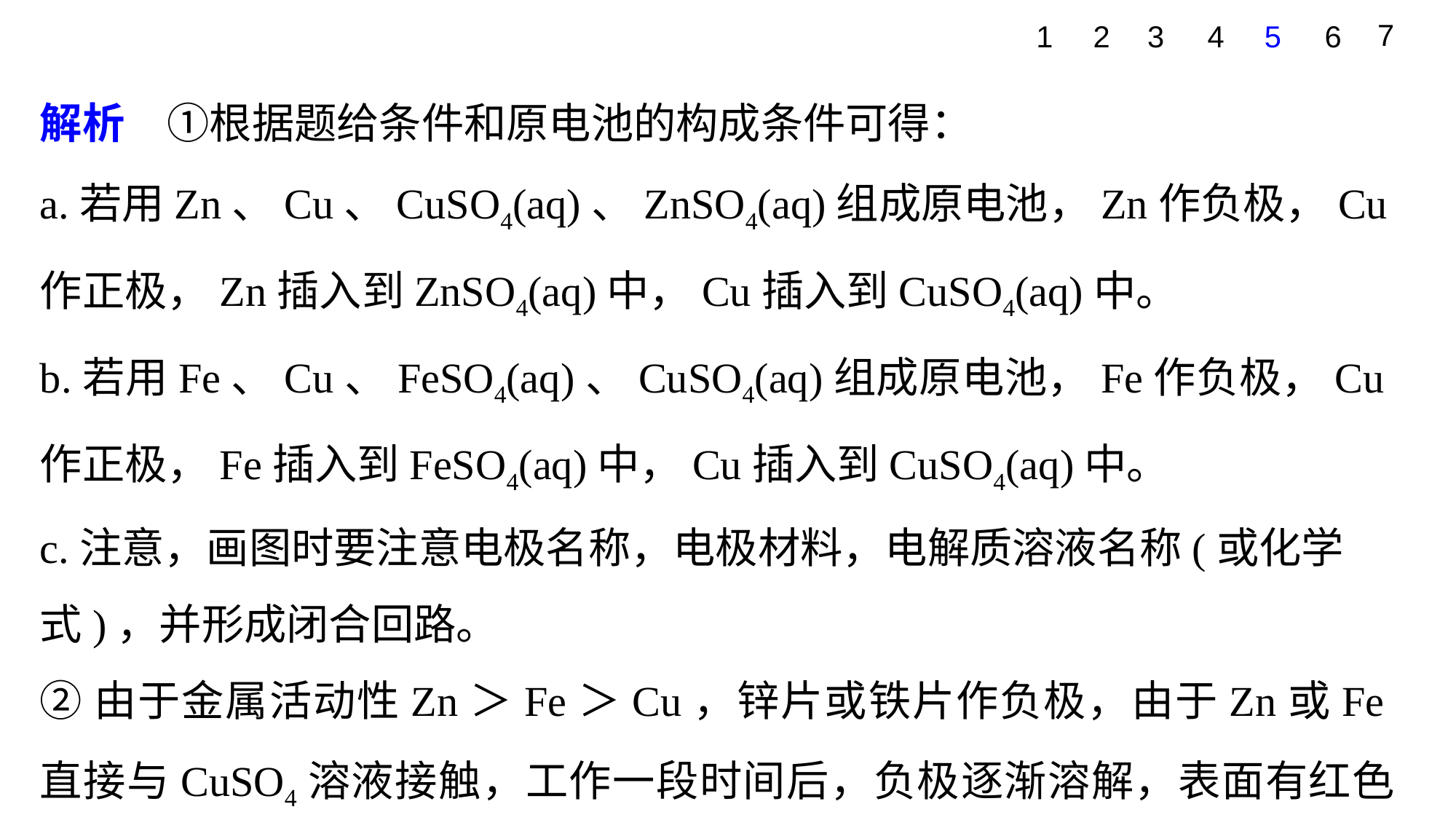

7
1
2
3
4
5
6
解析　①根据题给条件和原电池的构成条件可得：
a.若用Zn、Cu、CuSO4(aq)、ZnSO4(aq)组成原电池，Zn作负极，Cu作正极，Zn插入到ZnSO4(aq)中，Cu插入到CuSO4(aq)中。
b.若用Fe、Cu、FeSO4(aq)、CuSO4(aq)组成原电池，Fe作负极，Cu作正极，Fe插入到FeSO4(aq)中，Cu插入到CuSO4(aq)中。
c.注意，画图时要注意电极名称，电极材料，电解质溶液名称(或化学式)，并形成闭合回路。
②由于金属活动性Zn＞Fe＞Cu，锌片或铁片作负极，由于Zn或Fe直接与CuSO4溶液接触，工作一段时间后，负极逐渐溶解，表面有红色固体析出。